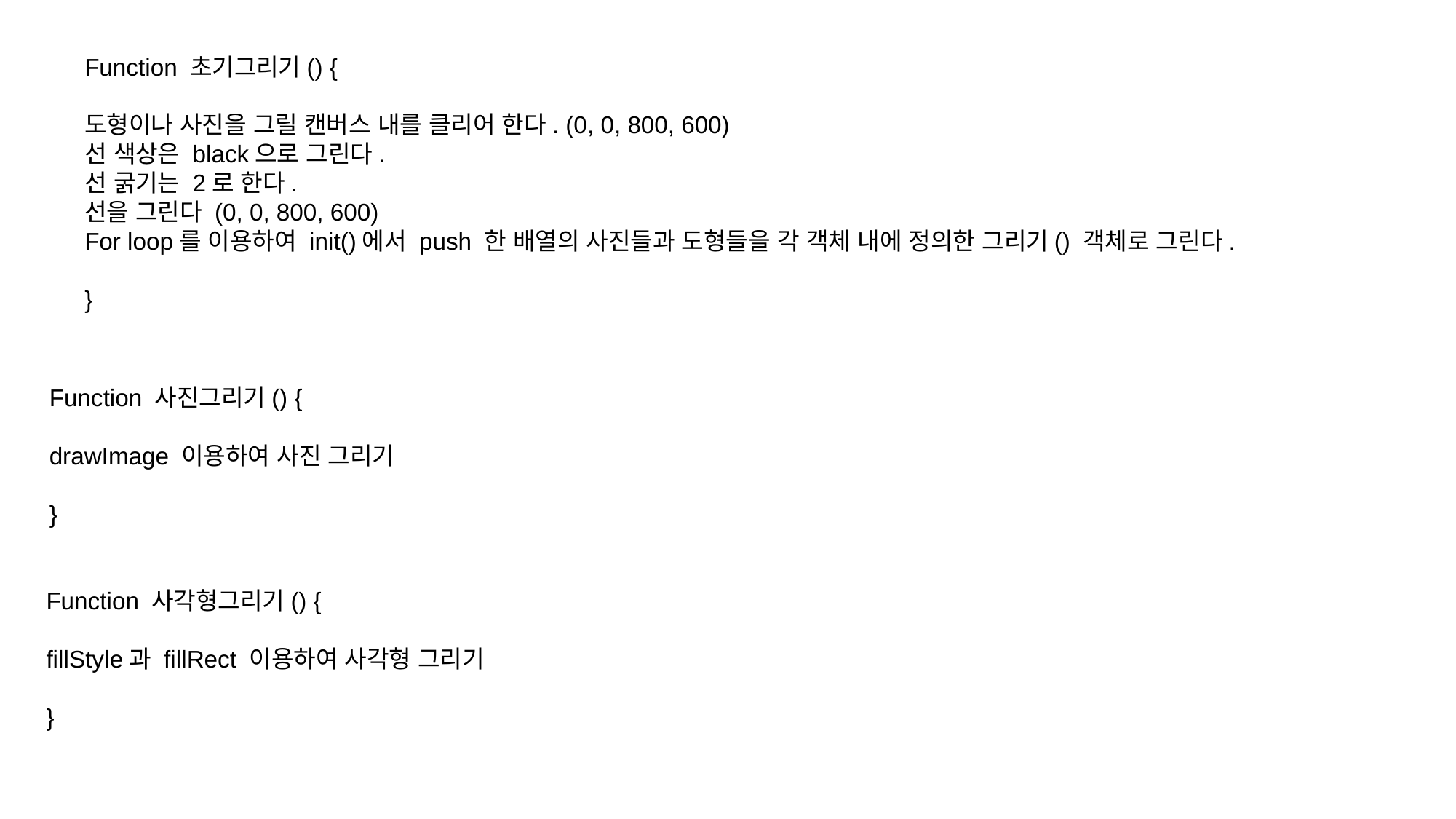

Function 초기그리기() {

도형이나 사진을 그릴 캔버스 내를 클리어 한다. (0, 0, 800, 600)
선 색상은 black으로 그린다.
선 굵기는 2로 한다.
선을 그린다 (0, 0, 800, 600)
For loop를 이용하여 init()에서 push 한 배열의 사진들과 도형들을 각 객체 내에 정의한 그리기() 객체로 그린다.

}
Function 사진그리기() {

drawImage 이용하여 사진 그리기

}
Function 사각형그리기() {

fillStyle과 fillRect 이용하여 사각형 그리기

}